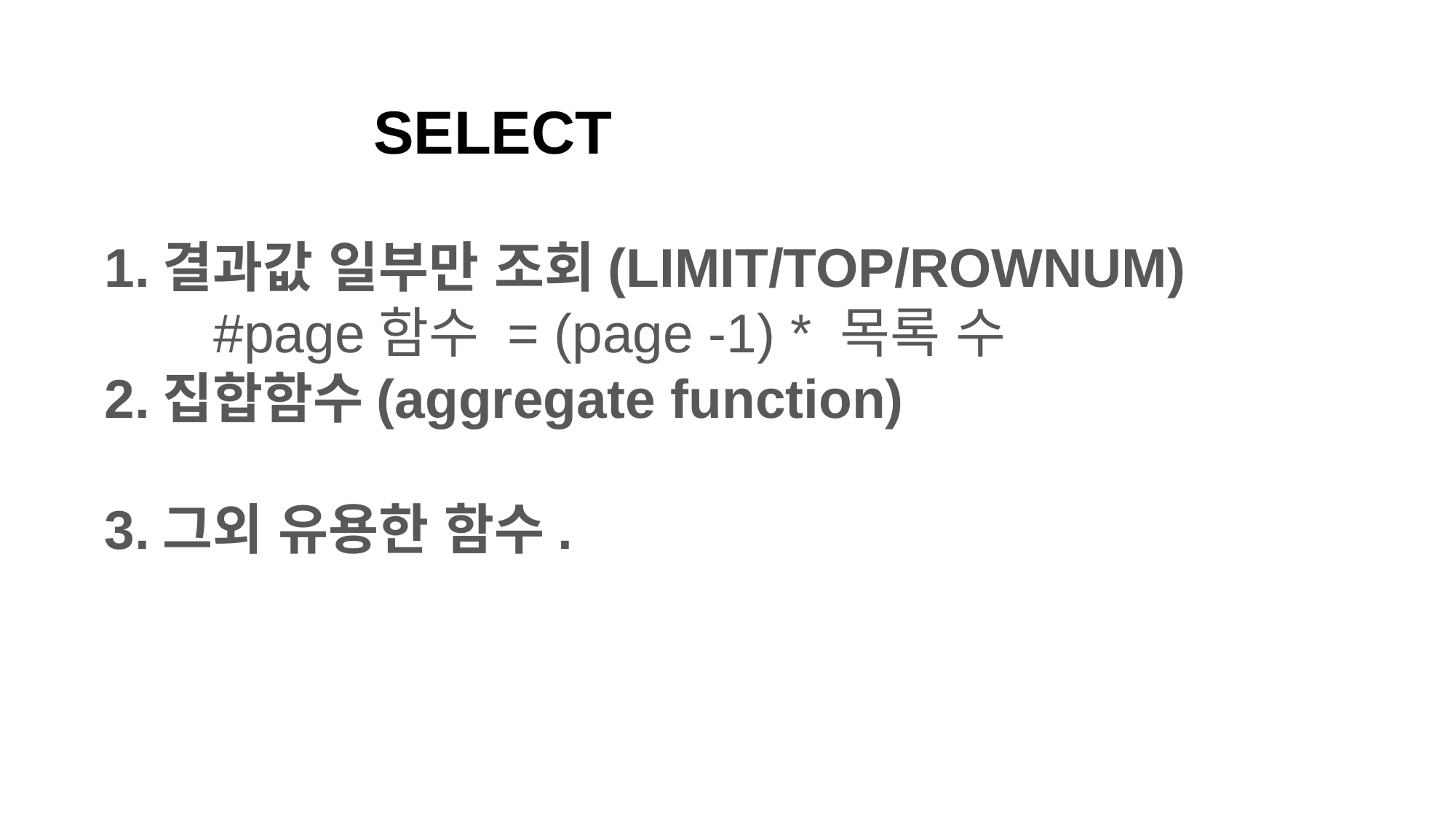

SELECT
1.결과값 일부만 조회(LIMIT/TOP/ROWNUM)
	#page함수 = (page -1) * 목록 수
2.집합함수(aggregate function)

3.그외 유용한 함수.